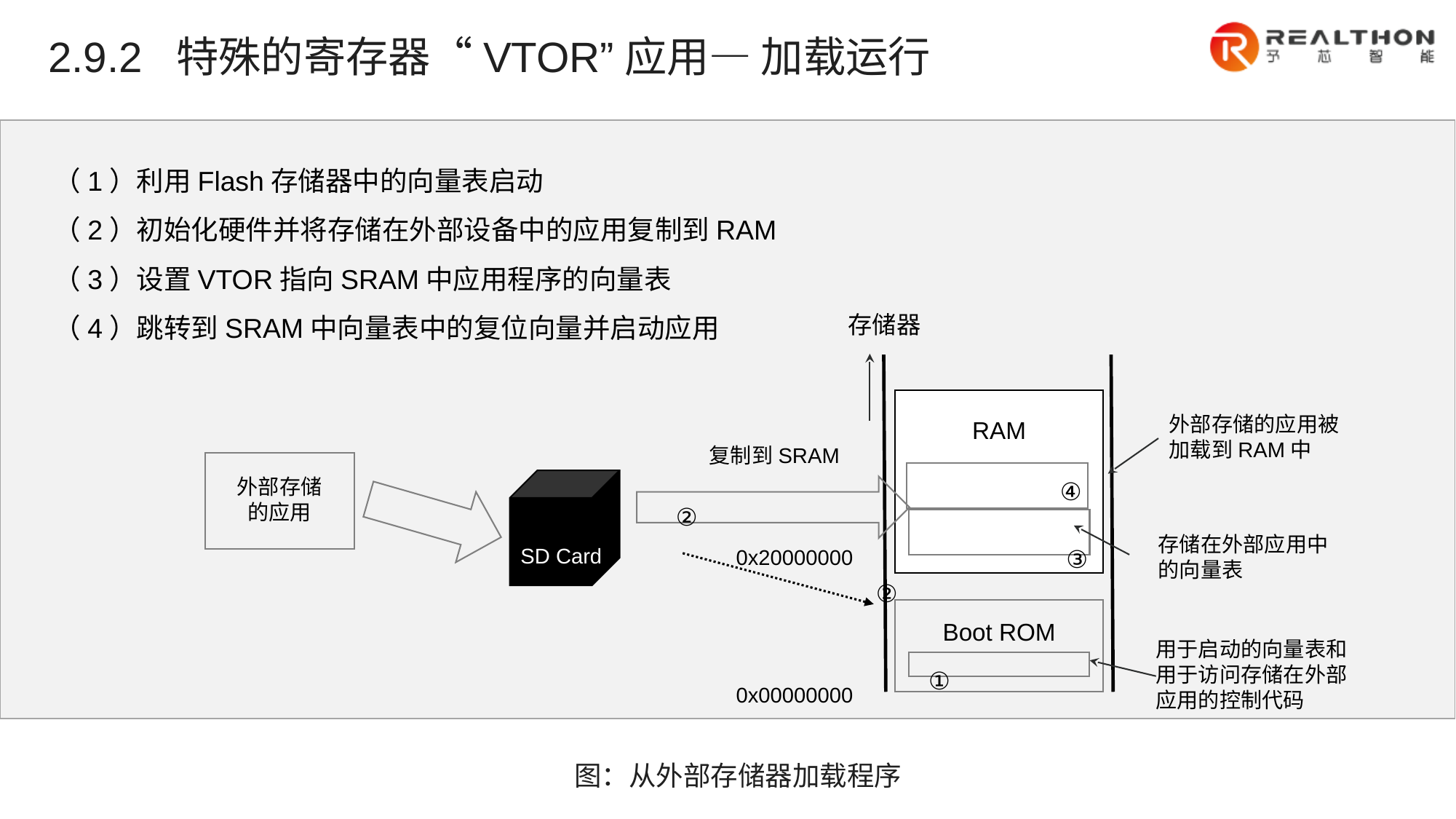

2.9.2  特殊的寄存器“VTOR”应用— 加载运行

（1）利用Flash存储器中的向量表启动
（2）初始化硬件并将存储在外部设备中的应用复制到RAM
（3）设置VTOR指向SRAM中应用程序的向量表
（4）跳转到SRAM中向量表中的复位向量并启动应用
存储器
③③
RAM
④

存储在外部应用中的向量表
0x20000000
③
②

Boot ROM
用于启动的向量表和用于访问存储在外部应用的控制代码

①
0x00000000
外部存储的应用被加载到RAM中
复制到SRAM

外部存储
的应用

②
SD Card
图：从外部存储器加载程序